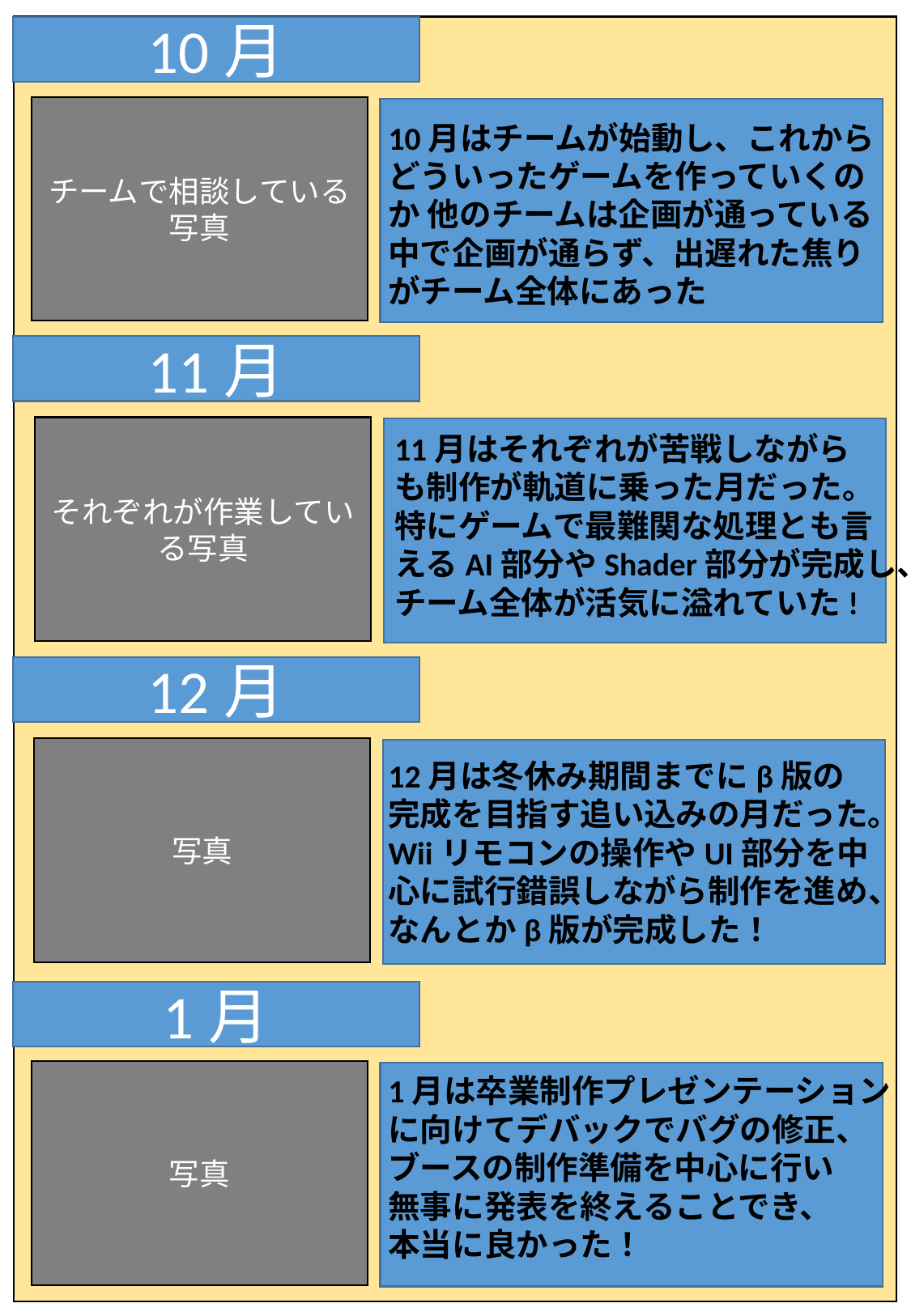

10月

チームで相談している写真

10月はチームが始動し、これからどういったゲームを作っていくのか 他のチームは企画が通っている中で企画が通らず、出遅れた焦りがチーム全体にあった
11月
それぞれが作業している写真

11月はそれぞれが苦戦しながら
も制作が軌道に乗った月だった。
特にゲームで最難関な処理とも言えるAI部分やShader部分が完成し、チーム全体が活気に溢れていた!
12月
写真

12月は冬休み期間までにβ版の
完成を目指す追い込みの月だった。Wiiリモコンの操作やUI部分を中心に試行錯誤しながら制作を進め、
なんとかβ版が完成した！
1月
写真

1月は卒業制作プレゼンテーションに向けてデバックでバグの修正、ブースの制作準備を中心に行い
無事に発表を終えることでき、
本当に良かった！